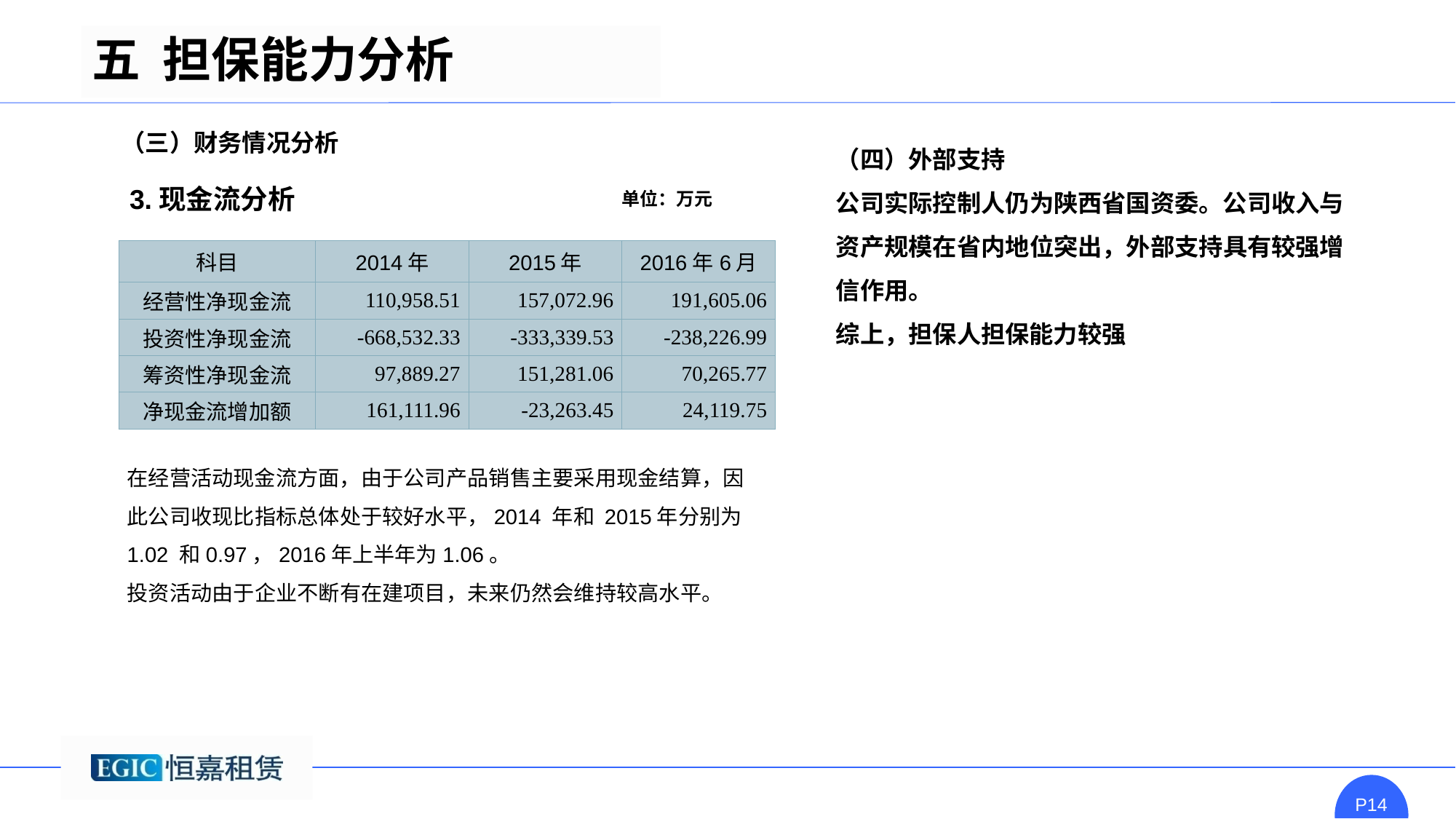

五  担保能力分析
（三）财务情况分析

（四）外部支持
公司实际控制人仍为陕西省国资委。公司收入与资产规模在省内地位突出，外部支持具有较强增信作用。
综上，担保人担保能力较强
3.现金流分析
单位：万元
| 科目 | 2014年 | 2015年 | 2016年6月 |
| --- | --- | --- | --- |
| 经营性净现金流 | 110,958.51 | 157,072.96 | 191,605.06 |
| 投资性净现金流 | -668,532.33 | -333,339.53 | -238,226.99 |
| 筹资性净现金流 | 97,889.27 | 151,281.06 | 70,265.77 |
| 净现金流增加额 | 161,111.96 | -23,263.45 | 24,119.75 |
在经营活动现金流方面，由于公司产品销售主要采用现金结算，因此公司收现比指标总体处于较好水平，2014 年和 2015年分别为 1.02 和0.97，2016年上半年为1.06。
投资活动由于企业不断有在建项目，未来仍然会维持较高水平。